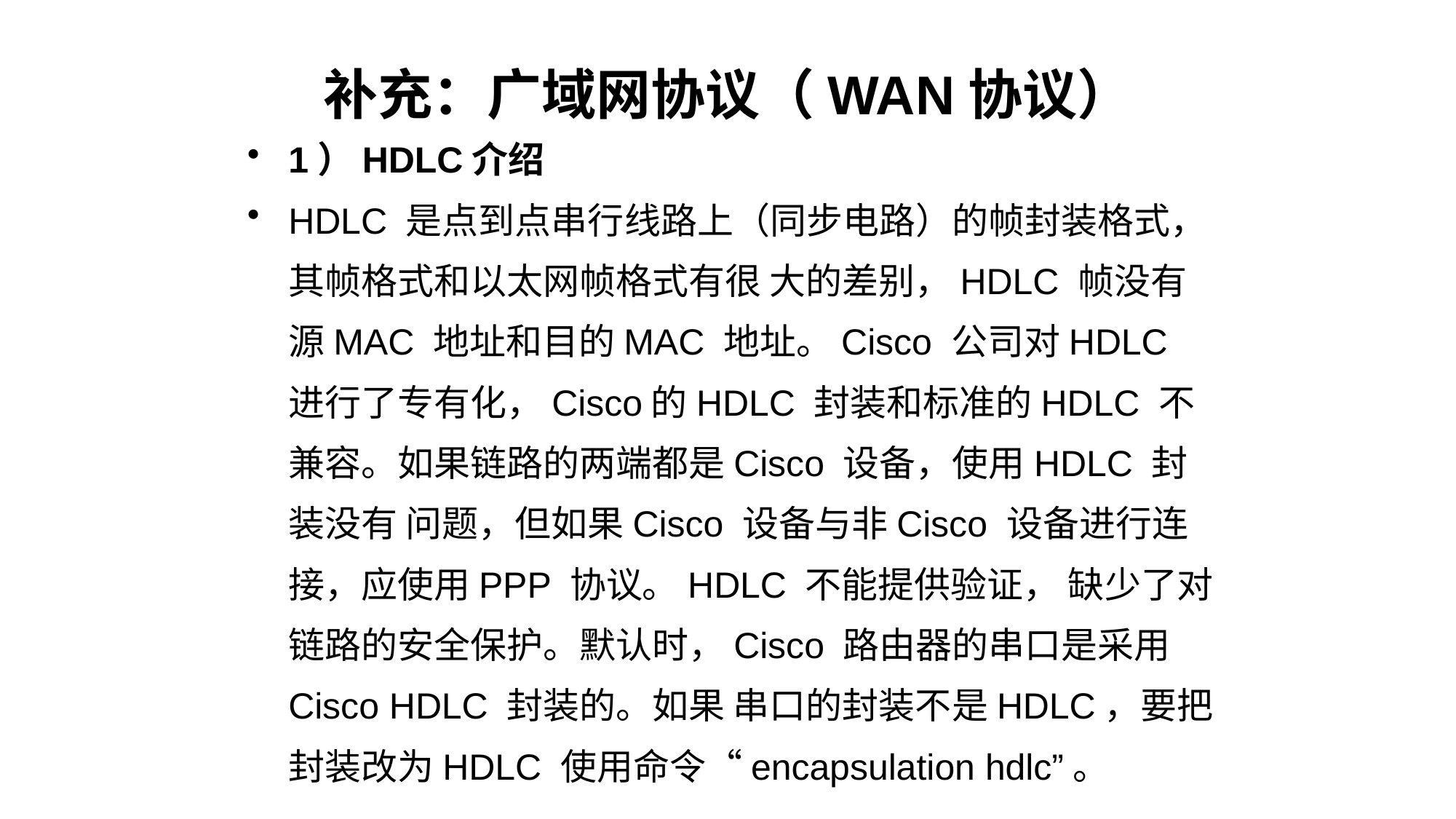

# 补充：广域网协议（WAN协议）
1）HDLC介绍
HDLC 是点到点串行线路上（同步电路）的帧封装格式，其帧格式和以太网帧格式有很 大的差别，HDLC 帧没有源MAC 地址和目的MAC 地址。Cisco 公司对HDLC 进行了专有化，Cisco的HDLC 封装和标准的HDLC 不兼容。如果链路的两端都是Cisco 设备，使用HDLC 封装没有 问题，但如果Cisco 设备与非Cisco 设备进行连接，应使用PPP 协议。HDLC 不能提供验证， 缺少了对链路的安全保护。默认时，Cisco 路由器的串口是采用Cisco HDLC 封装的。如果 串口的封装不是HDLC，要把封装改为HDLC 使用命令“encapsulation hdlc”。